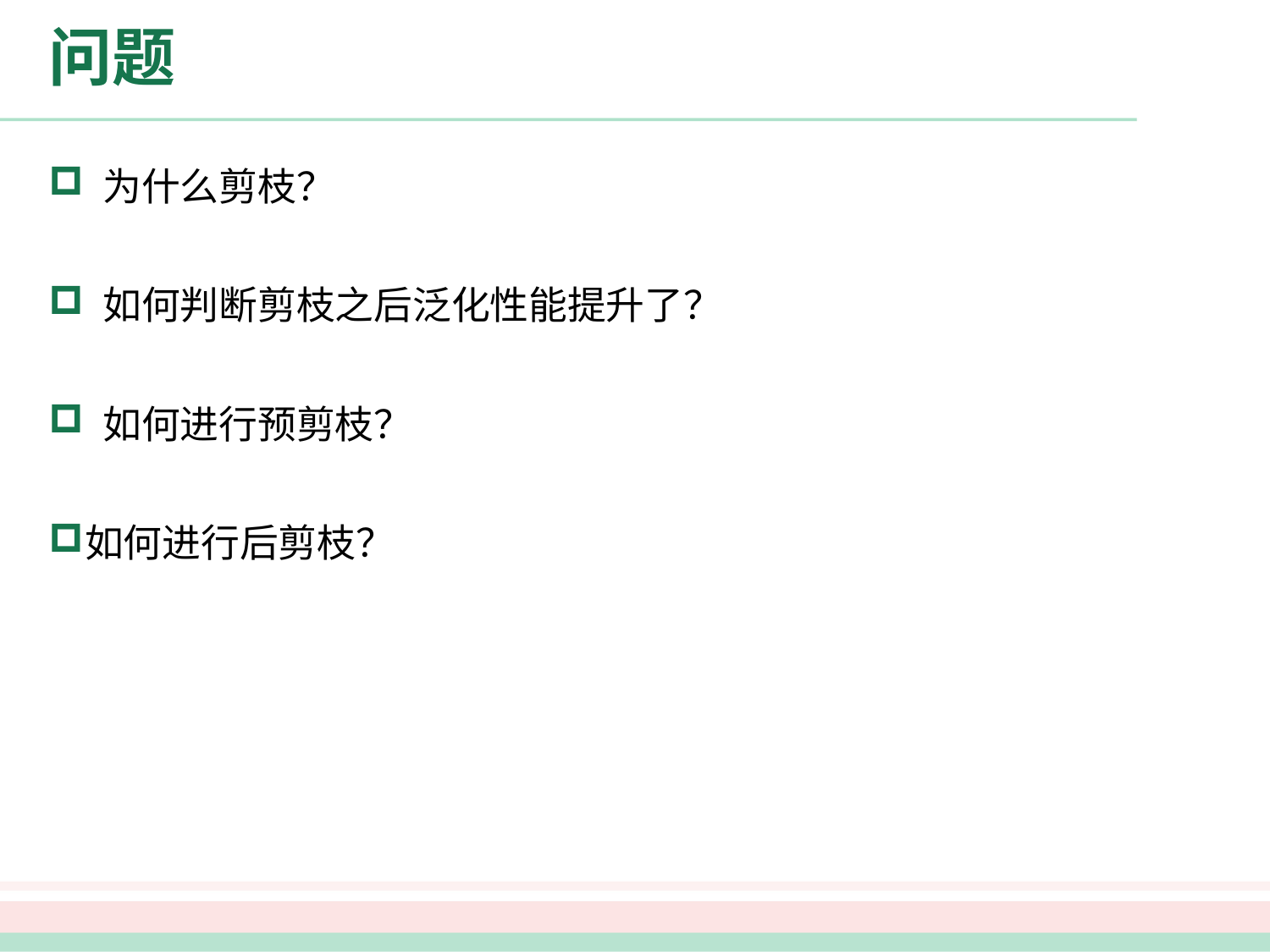

# 问题
 为什么剪枝？

 如何判断剪枝之后泛化性能提升了？

 如何进行预剪枝？

如何进行后剪枝？